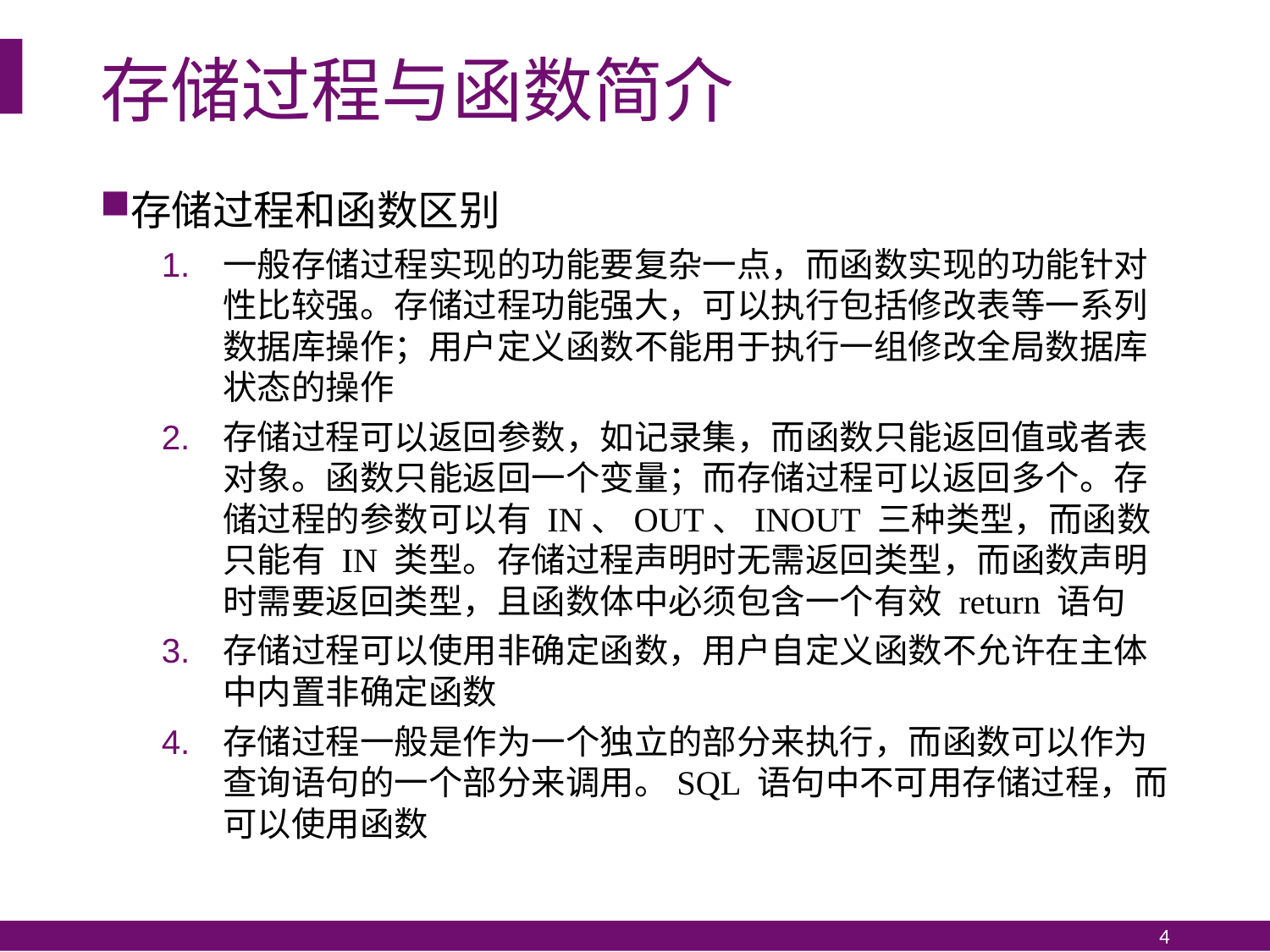

# 存储过程与函数简介
存储过程和函数区别
一般存储过程实现的功能要复杂一点，而函数实现的功能针对性比较强。存储过程功能强大，可以执行包括修改表等一系列数据库操作；用户定义函数不能用于执行一组修改全局数据库状态的操作
存储过程可以返回参数，如记录集，而函数只能返回值或者表对象。函数只能返回一个变量；而存储过程可以返回多个。存储过程的参数可以有 IN、OUT、INOUT 三种类型，而函数只能有 IN 类型。存储过程声明时无需返回类型，而函数声明时需要返回类型，且函数体中必须包含一个有效 return 语句
存储过程可以使用非确定函数，用户自定义函数不允许在主体中内置非确定函数
存储过程一般是作为一个独立的部分来执行，而函数可以作为查询语句的一个部分来调用。SQL 语句中不可用存储过程，而可以使用函数

4